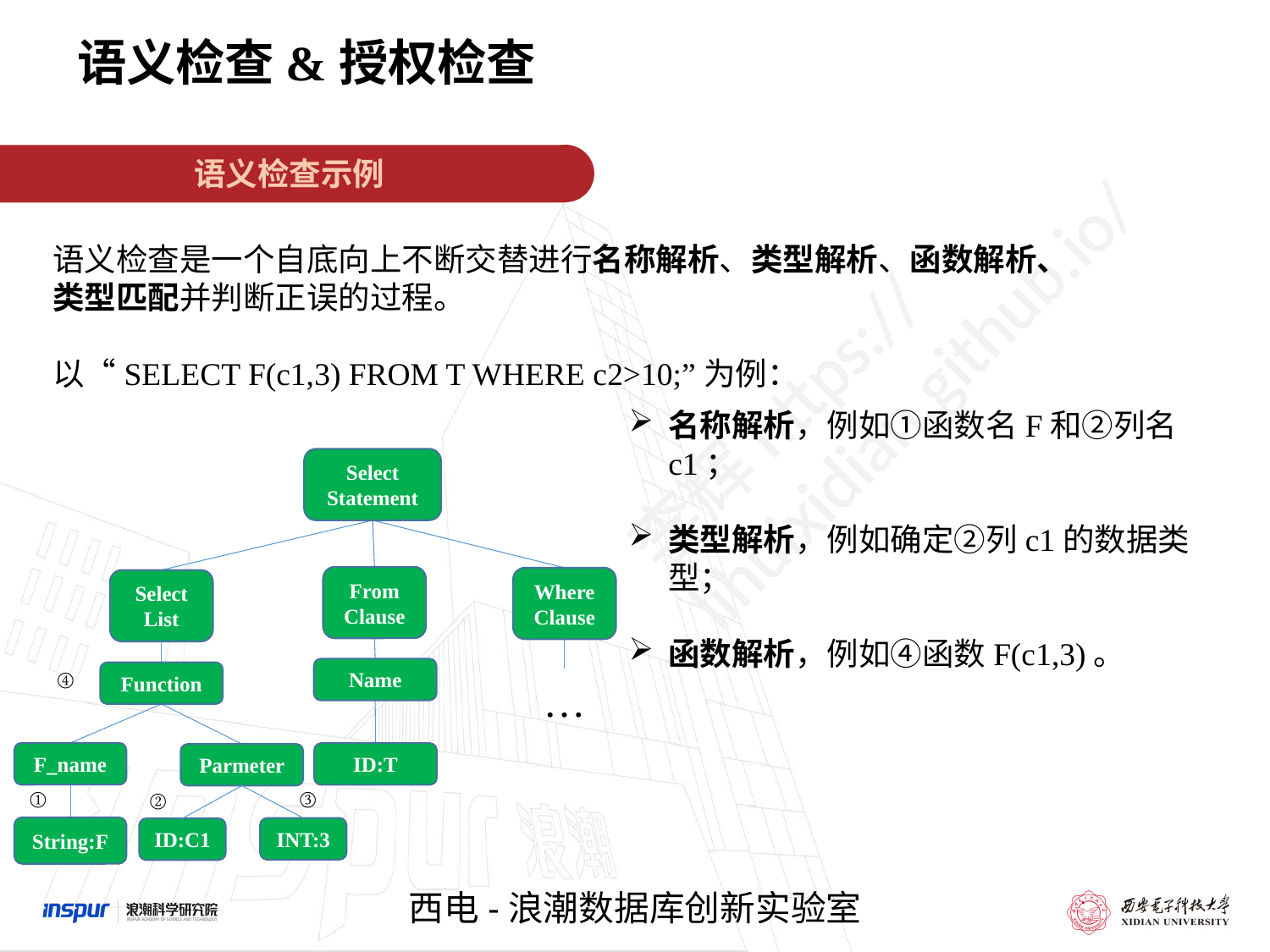

语义检查&授权检查

语义检查示例
语义检查是一个自底向上不断交替进行名称解析、类型解析、函数解析、类型匹配并判断正误的过程。

以“SELECT F(c1,3) FROM T WHERE c2>10;”为例：
名称解析，例如①函数名F和②列名c1；

类型解析，例如确定②列c1的数据类型；

函数解析，例如④函数F(c1,3)。
Select Statement
From Clause
Where
Clause
Select List
④
Name
Function
…
F_name
ID:T
Parmeter
①
③
②
String:F
INT:3
ID:C1